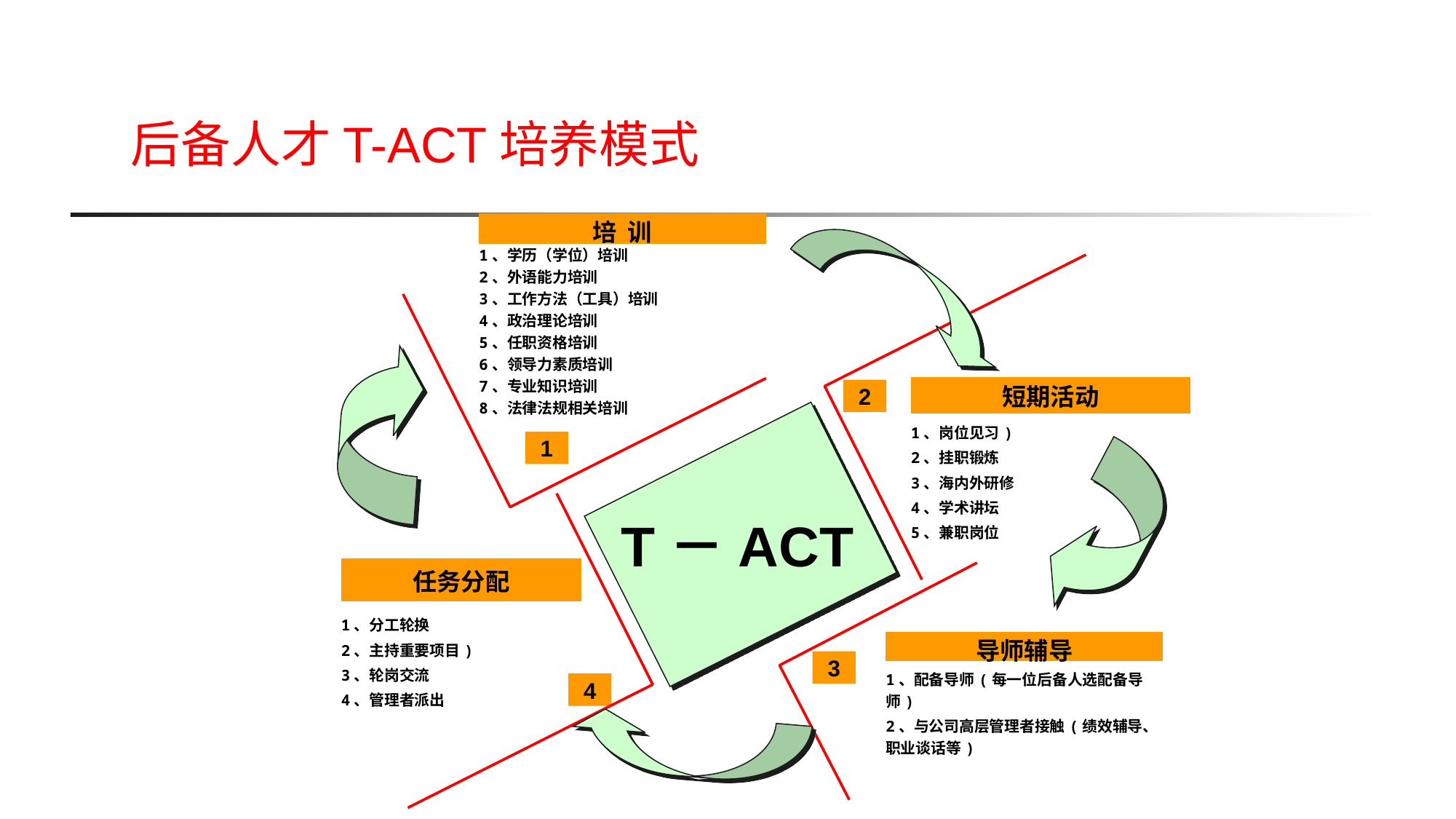

后备人才T-ACT培养模式

| 培 训 |
| --- |
| 1、学历（学位）培训 2、外语能力培训 3、工作方法（工具）培训 4、政治理论培训 5、任职资格培训 6、领导力素质培训 7、专业知识培训 8、法律法规相关培训 |

| 短期活动 |
| --- |
| 1、岗位见习) 2、挂职锻炼 3、海内外研修 4、学术讲坛 5、兼职岗位 |
2

1

T－ACT

| 任务分配 |
| --- |
| 1、分工轮换 2、主持重要项目) 3、轮岗交流 4、管理者派出 |

| 导师辅导 |
| --- |
| 1、配备导师(每一位后备人选配备导师) 2、与公司高层管理者接触(绩效辅导、职业谈话等) |
3
4